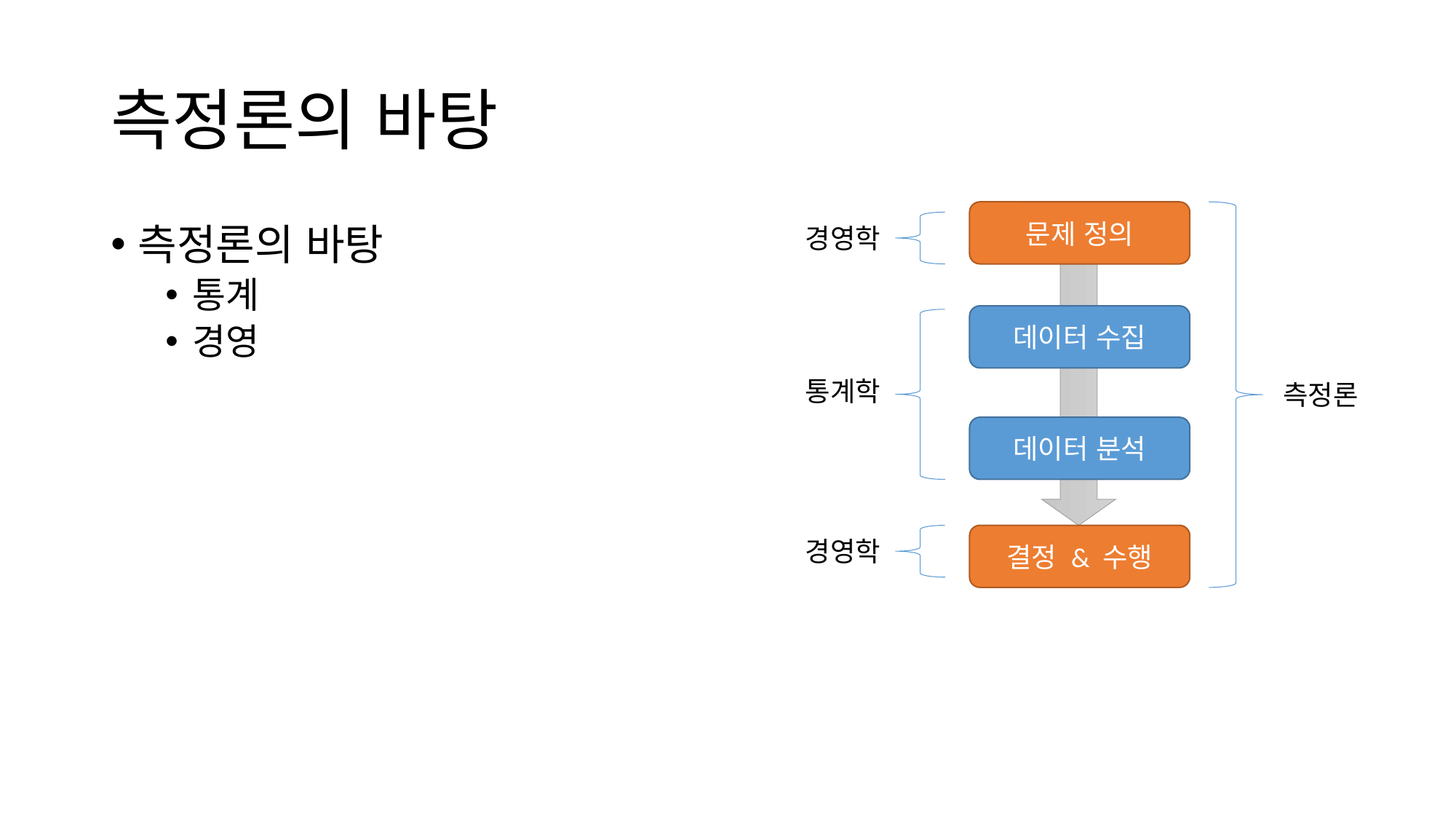

# 측정론의 바탕
문제 정의

경영학
측정론의 바탕
통계
경영

데이터 수집

통계학
측정론
데이터 분석

결정 & 수행
경영학